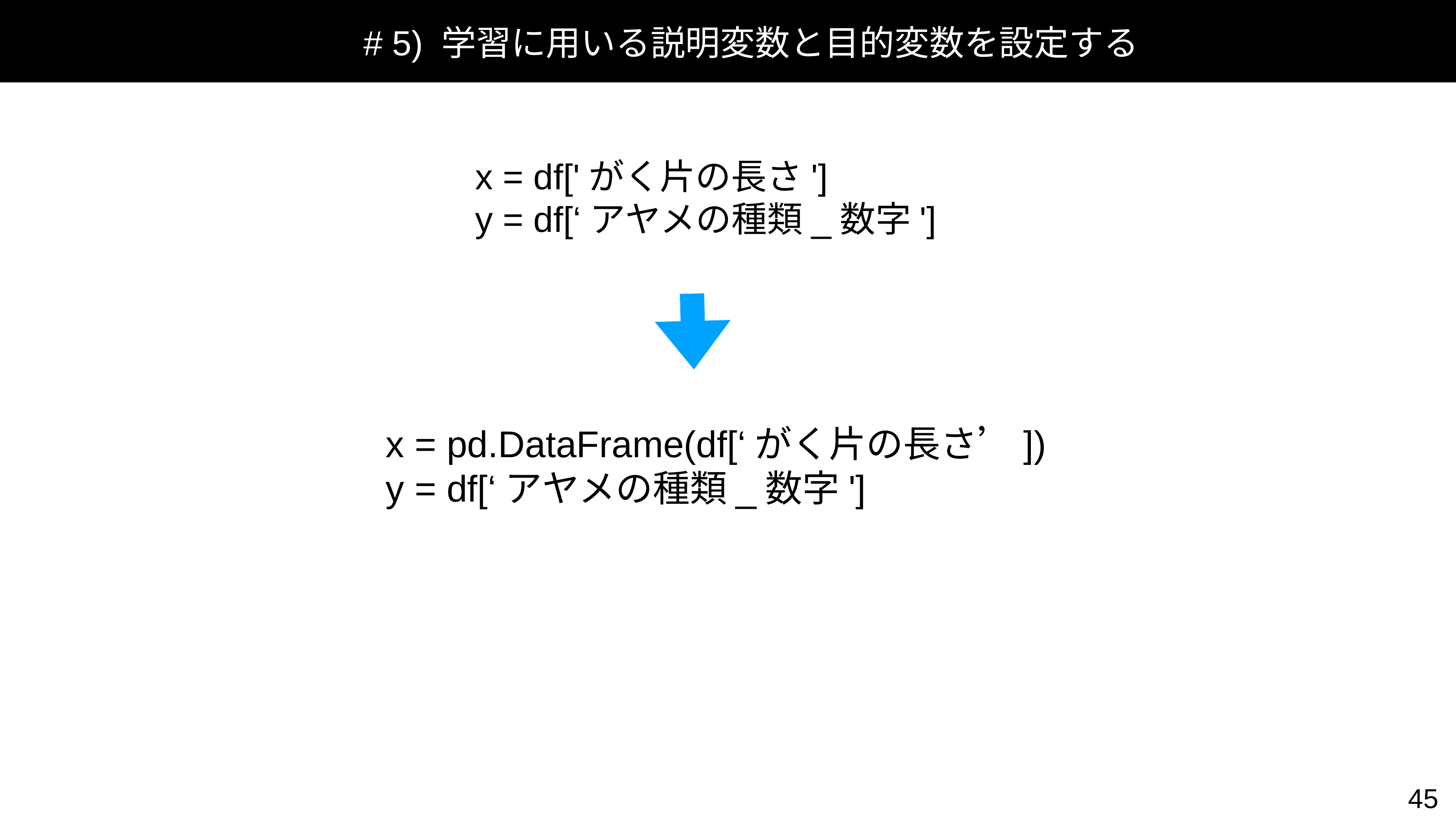

# 5) 学習に用いる説明変数と目的変数を設定する
x = df['がく片の長さ']
y = df[‘アヤメの種類_数字']

x = pd.DataFrame(df[‘がく片の長さ’])
y = df[‘アヤメの種類_数字']
45